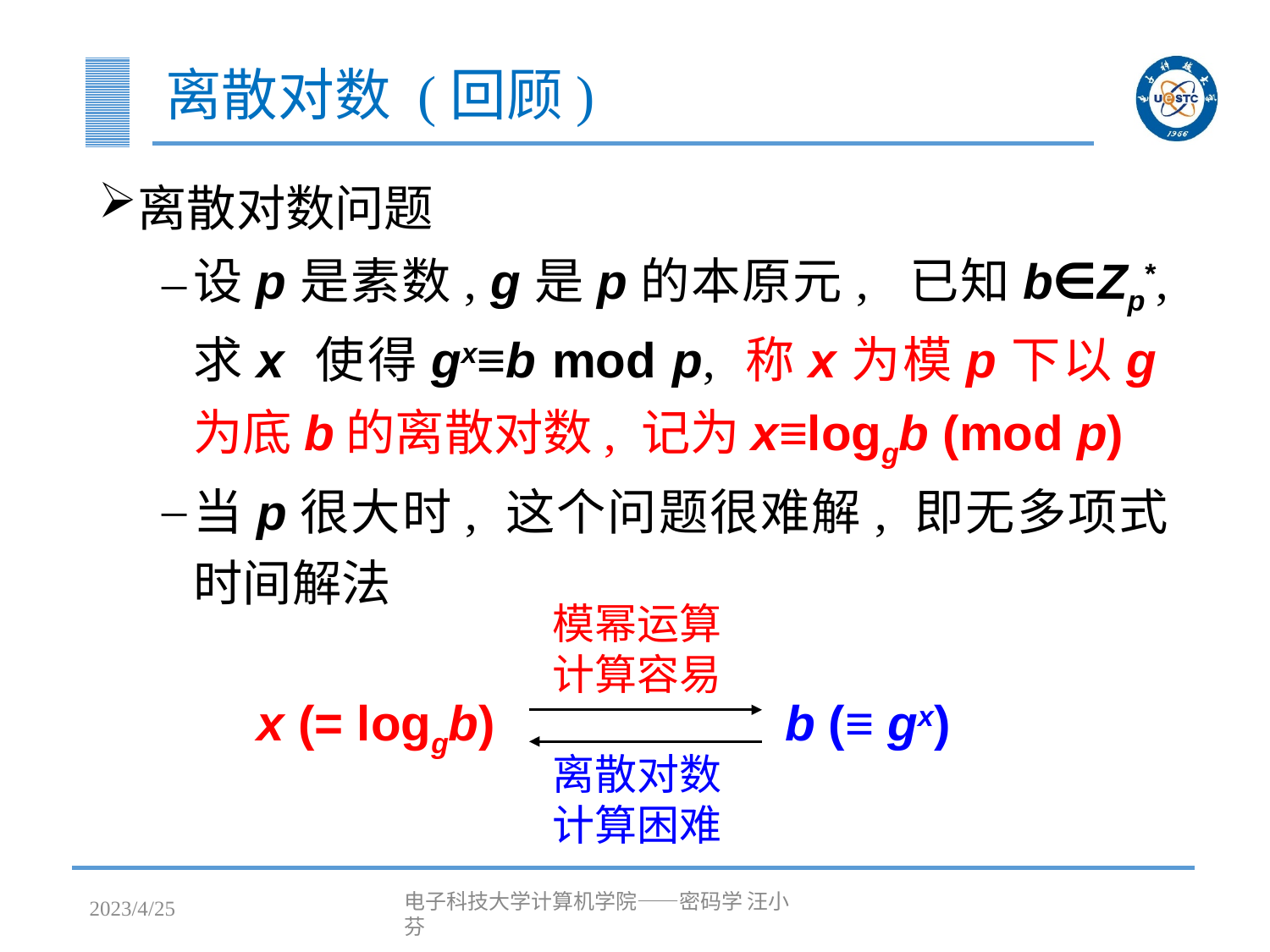

# 离散对数 (回顾)
离散对数问题
设p是素数, g是p的本原元,  已知b∈Zp*, 求x 使得gx≡b mod p, 称x为模p下以g为底b的离散对数, 记为x≡loggb (mod p)
当p很大时, 这个问题很难解, 即无多项式时间解法

模幂运算
计算容易
x (= loggb)
b (≡ gx)
离散对数计算困难
2023/4/25
电子科技大学计算机学院——密码学 汪小芬